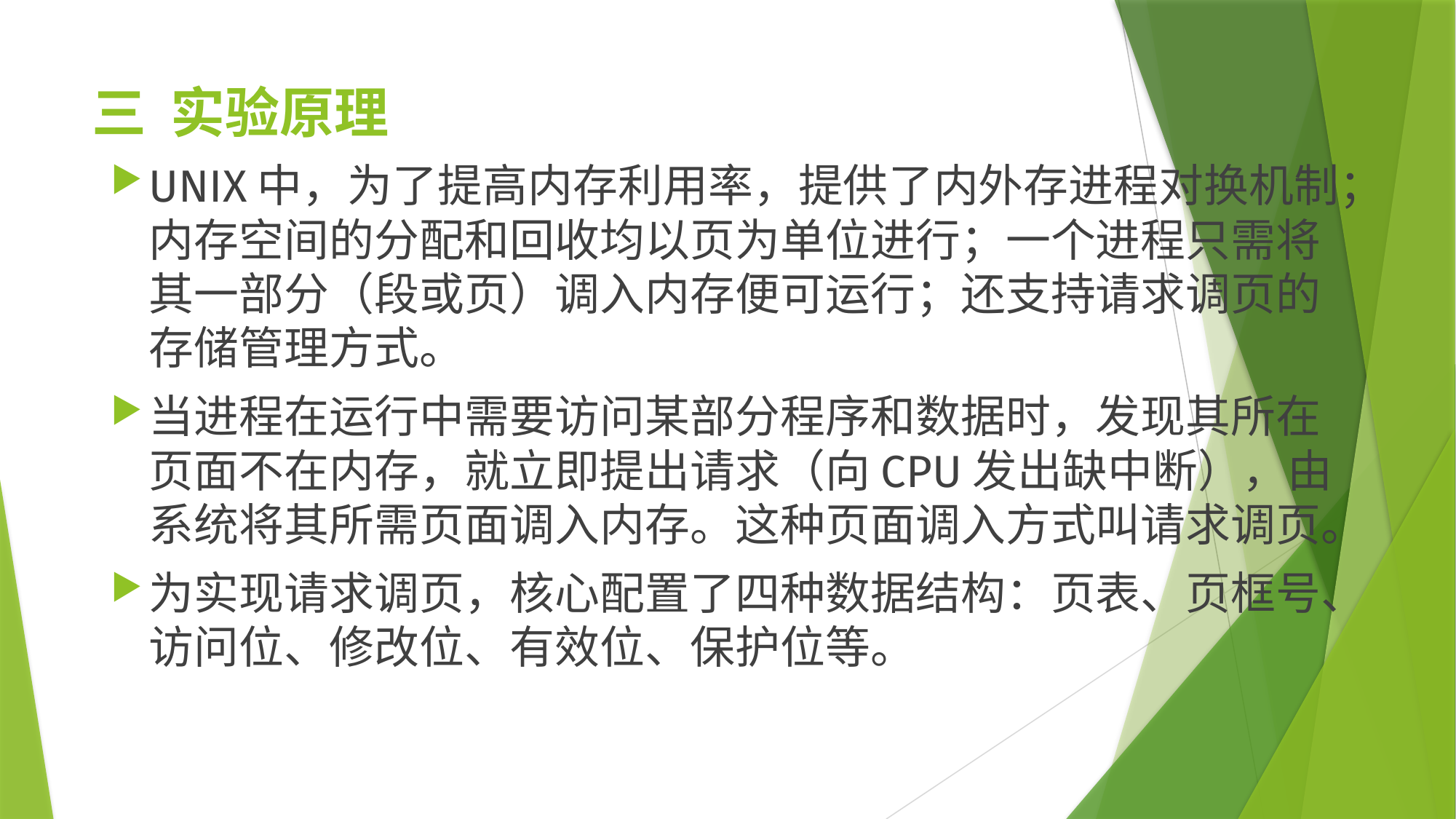

# 三  实验原理
UNIX中，为了提高内存利用率，提供了内外存进程对换机制；内存空间的分配和回收均以页为单位进行；一个进程只需将其一部分（段或页）调入内存便可运行；还支持请求调页的存储管理方式。
当进程在运行中需要访问某部分程序和数据时，发现其所在页面不在内存，就立即提出请求（向CPU发出缺中断），由系统将其所需页面调入内存。这种页面调入方式叫请求调页。
为实现请求调页，核心配置了四种数据结构：页表、页框号、访问位、修改位、有效位、保护位等。